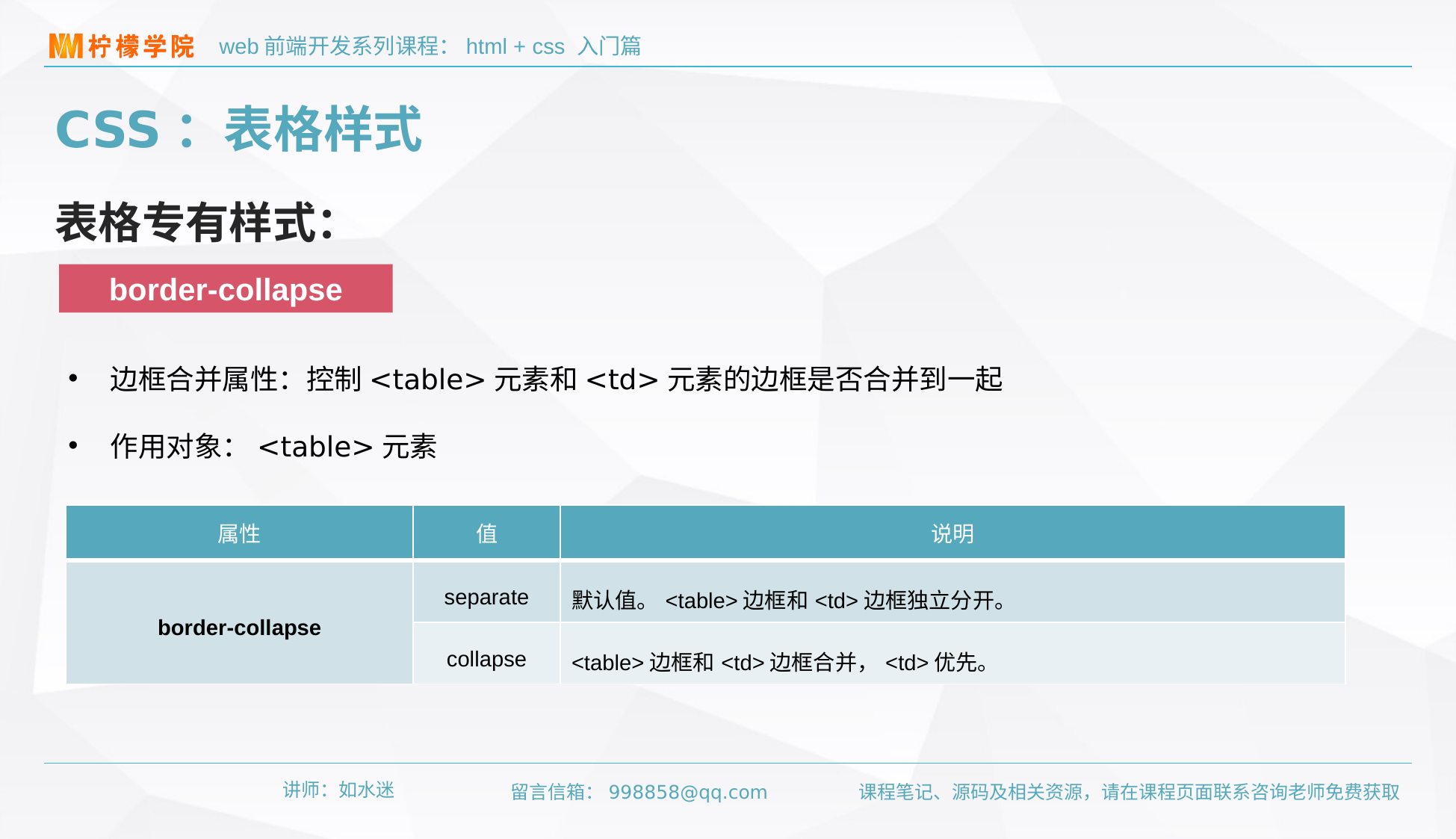

CSS：表格样式
表格专有样式：
border-collapse
边框合并属性：控制<table>元素和<td>元素的边框是否合并到一起
作用对象：<table>元素
| 属性 | 值 | 说明 |
| --- | --- | --- |
| border-collapse | separate | 默认值。<table>边框和<td>边框独立分开。 |
|  | collapse | <table>边框和<td>边框合并，<td>优先。 |